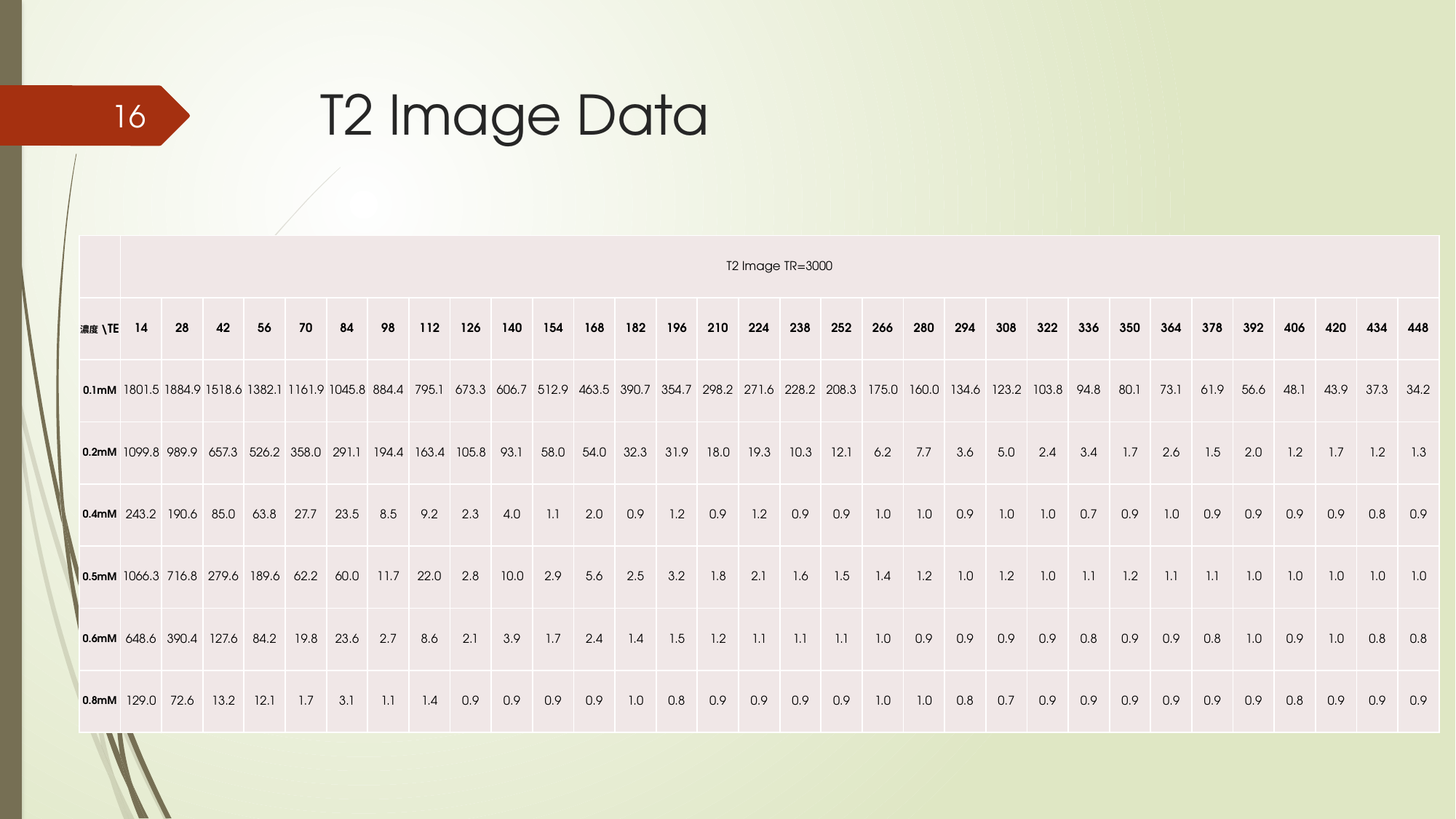

# T2 Image Data
16
|  | T2 Image TR=3000 |  |  |  |  |  |  |  |  |  |  |  |  |  |  |  |  |  |  |  |  |  |  |  |  |  |  |  |  |  |  |  |
| --- | --- | --- | --- | --- | --- | --- | --- | --- | --- | --- | --- | --- | --- | --- | --- | --- | --- | --- | --- | --- | --- | --- | --- | --- | --- | --- | --- | --- | --- | --- | --- | --- |
| 濃度\TE | 14 | 28 | 42 | 56 | 70 | 84 | 98 | 112 | 126 | 140 | 154 | 168 | 182 | 196 | 210 | 224 | 238 | 252 | 266 | 280 | 294 | 308 | 322 | 336 | 350 | 364 | 378 | 392 | 406 | 420 | 434 | 448 |
| 0.1mM | 1801.5 | 1884.9 | 1518.6 | 1382.1 | 1161.9 | 1045.8 | 884.4 | 795.1 | 673.3 | 606.7 | 512.9 | 463.5 | 390.7 | 354.7 | 298.2 | 271.6 | 228.2 | 208.3 | 175.0 | 160.0 | 134.6 | 123.2 | 103.8 | 94.8 | 80.1 | 73.1 | 61.9 | 56.6 | 48.1 | 43.9 | 37.3 | 34.2 |
| 0.2mM | 1099.8 | 989.9 | 657.3 | 526.2 | 358.0 | 291.1 | 194.4 | 163.4 | 105.8 | 93.1 | 58.0 | 54.0 | 32.3 | 31.9 | 18.0 | 19.3 | 10.3 | 12.1 | 6.2 | 7.7 | 3.6 | 5.0 | 2.4 | 3.4 | 1.7 | 2.6 | 1.5 | 2.0 | 1.2 | 1.7 | 1.2 | 1.3 |
| 0.4mM | 243.2 | 190.6 | 85.0 | 63.8 | 27.7 | 23.5 | 8.5 | 9.2 | 2.3 | 4.0 | 1.1 | 2.0 | 0.9 | 1.2 | 0.9 | 1.2 | 0.9 | 0.9 | 1.0 | 1.0 | 0.9 | 1.0 | 1.0 | 0.7 | 0.9 | 1.0 | 0.9 | 0.9 | 0.9 | 0.9 | 0.8 | 0.9 |
| 0.5mM | 1066.3 | 716.8 | 279.6 | 189.6 | 62.2 | 60.0 | 11.7 | 22.0 | 2.8 | 10.0 | 2.9 | 5.6 | 2.5 | 3.2 | 1.8 | 2.1 | 1.6 | 1.5 | 1.4 | 1.2 | 1.0 | 1.2 | 1.0 | 1.1 | 1.2 | 1.1 | 1.1 | 1.0 | 1.0 | 1.0 | 1.0 | 1.0 |
| 0.6mM | 648.6 | 390.4 | 127.6 | 84.2 | 19.8 | 23.6 | 2.7 | 8.6 | 2.1 | 3.9 | 1.7 | 2.4 | 1.4 | 1.5 | 1.2 | 1.1 | 1.1 | 1.1 | 1.0 | 0.9 | 0.9 | 0.9 | 0.9 | 0.8 | 0.9 | 0.9 | 0.8 | 1.0 | 0.9 | 1.0 | 0.8 | 0.8 |
| 0.8mM | 129.0 | 72.6 | 13.2 | 12.1 | 1.7 | 3.1 | 1.1 | 1.4 | 0.9 | 0.9 | 0.9 | 0.9 | 1.0 | 0.8 | 0.9 | 0.9 | 0.9 | 0.9 | 1.0 | 1.0 | 0.8 | 0.7 | 0.9 | 0.9 | 0.9 | 0.9 | 0.9 | 0.9 | 0.8 | 0.9 | 0.9 | 0.9 |